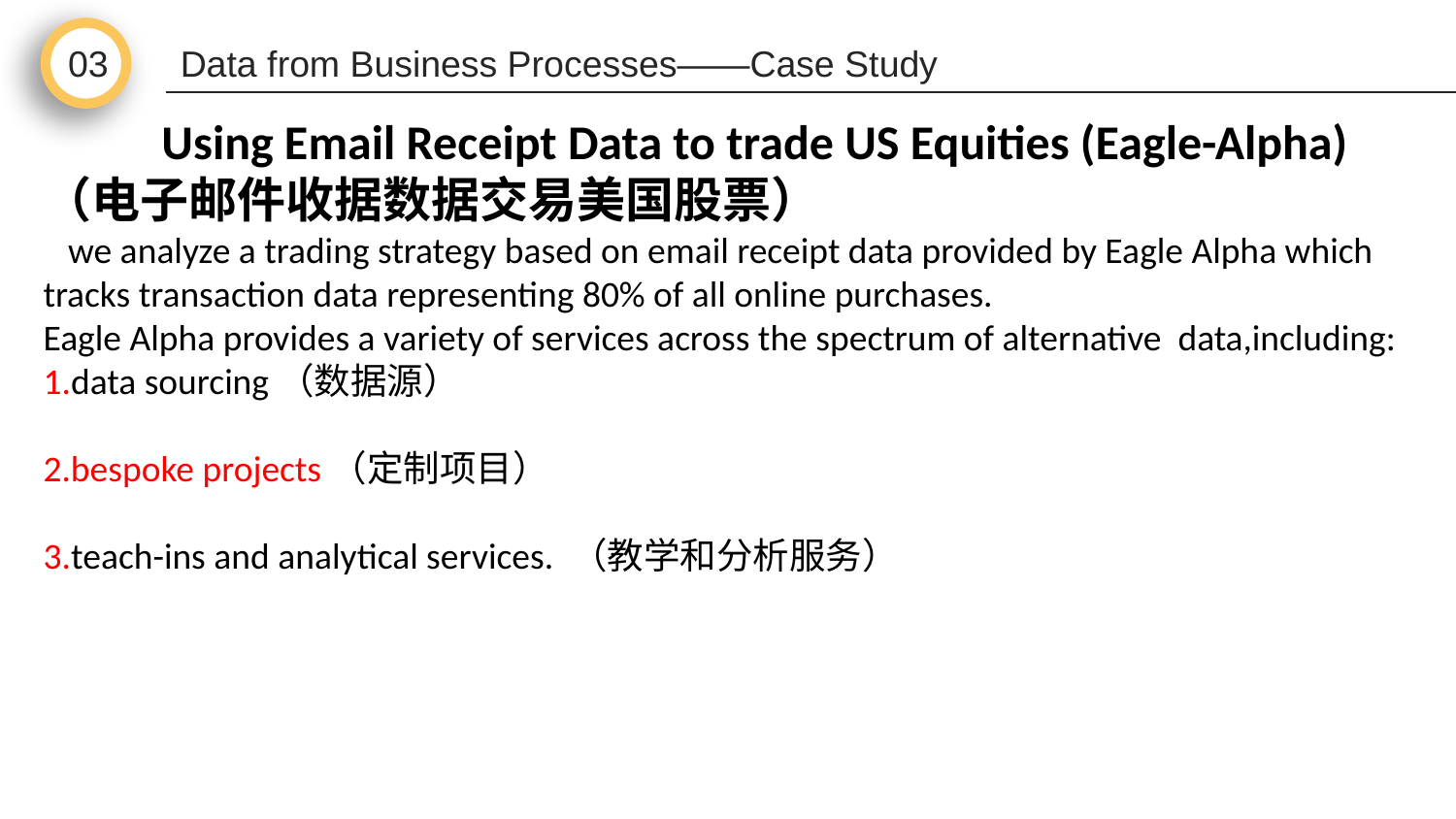

03
Data from Business Processes——Case Study

              Using Email Receipt Data to trade US Equities (Eagle-Alpha)
（电子邮件收据数据交易美国股票）
   we analyze a trading strategy based on email receipt data provided by Eagle Alpha which tracks transaction data representing 80% of all online purchases.
Eagle Alpha provides a variety of services across the spectrum of alternative  data,including: 1.data sourcing（数据源）

2.bespoke projects（定制项目）

3.teach-ins and analytical services. （教学和分析服务）